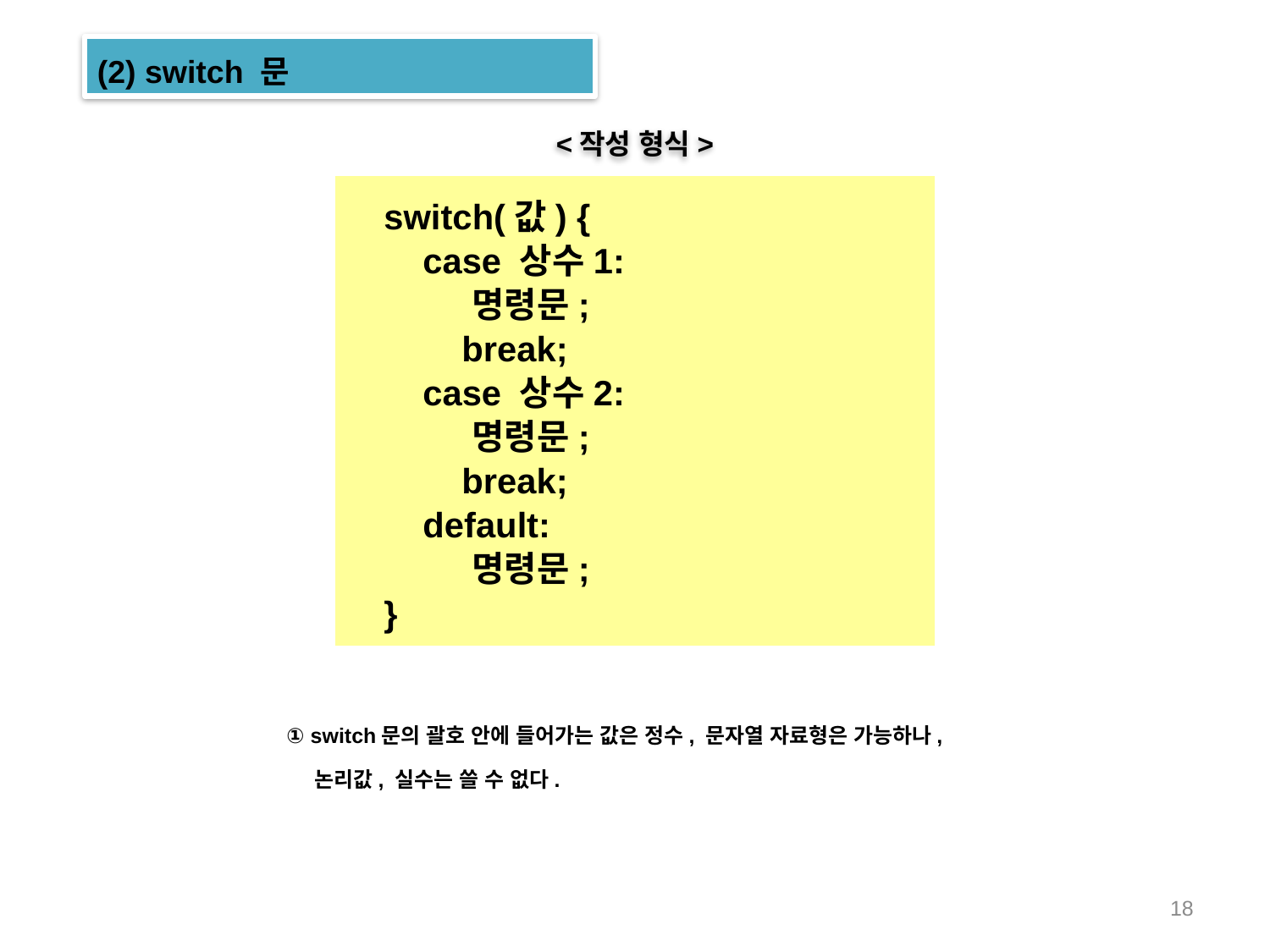

(2) switch 문
<작성 형식>
switch(값) {
    case 상수1:
        명령문;
        break;
    case 상수2:
        명령문;
        break;
    default:
        명령문;
}
① switch문의 괄호 안에 들어가는 값은 정수, 문자열 자료형은 가능하나, 논리값, 실수는 쓸 수 없다.
18